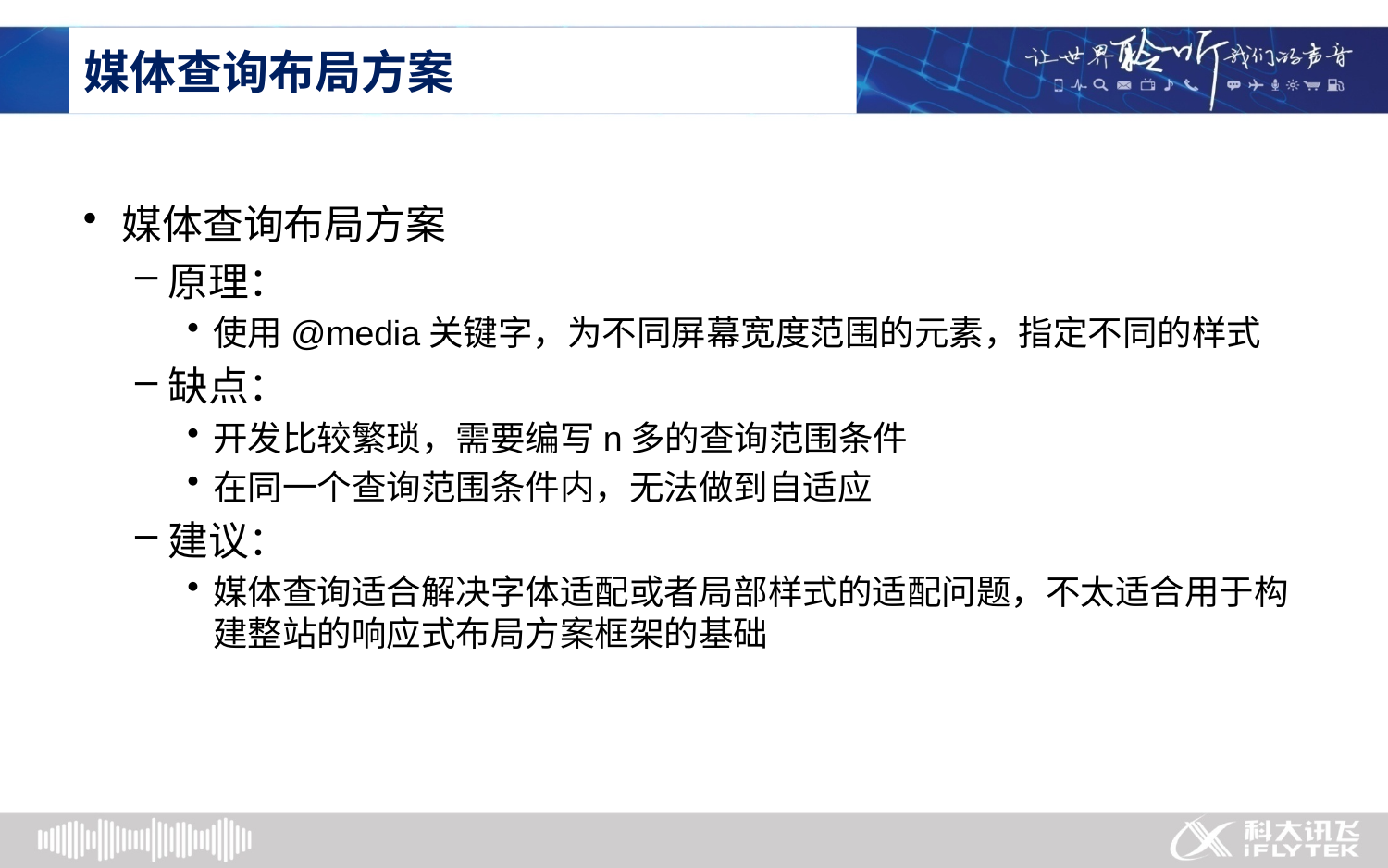

# 媒体查询布局方案

媒体查询布局方案
原理：
使用@media关键字，为不同屏幕宽度范围的元素，指定不同的样式
缺点：
开发比较繁琐，需要编写n多的查询范围条件
在同一个查询范围条件内，无法做到自适应
建议：
媒体查询适合解决字体适配或者局部样式的适配问题，不太适合用于构建整站的响应式布局方案框架的基础